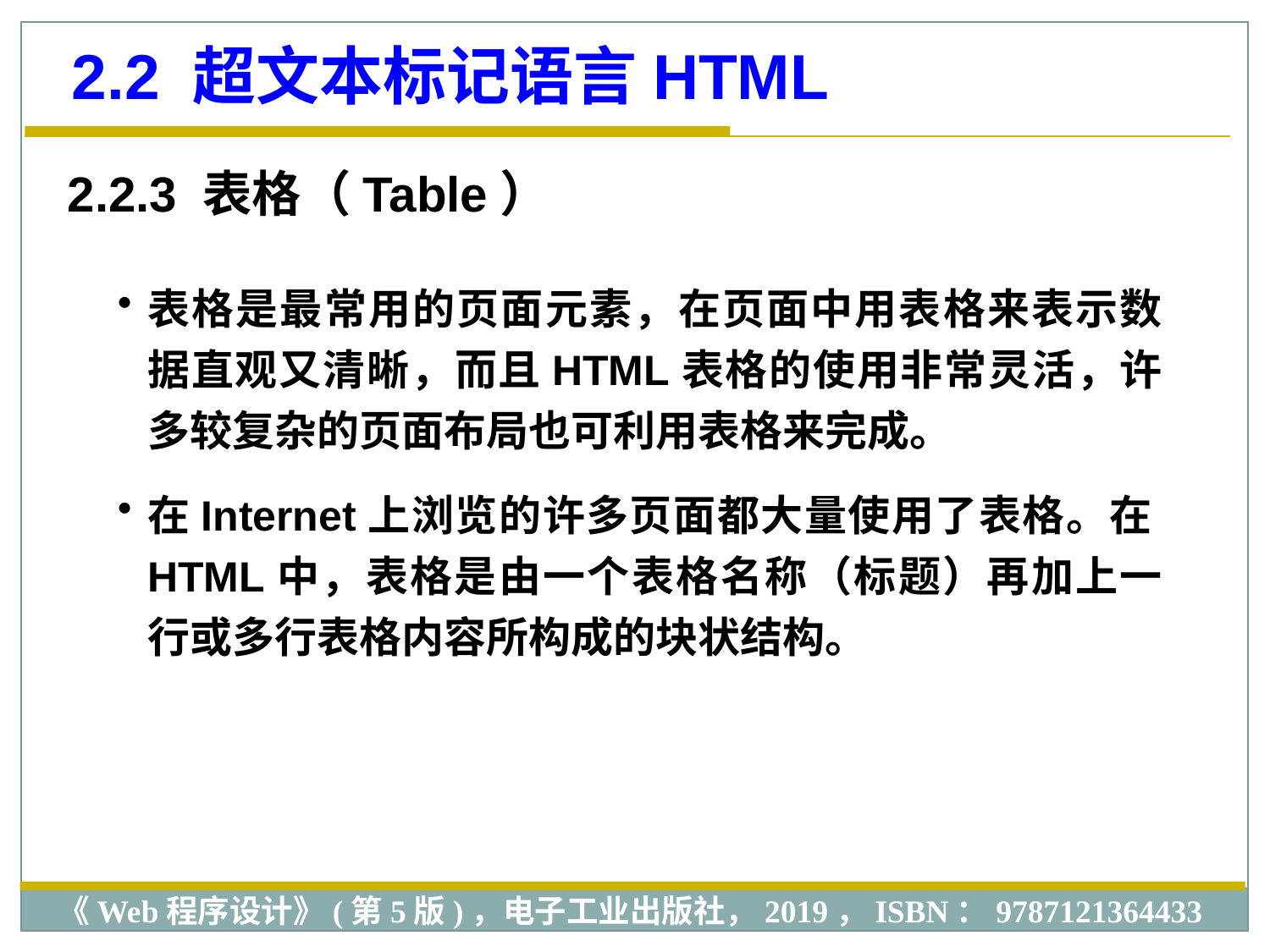

2.2 超文本标记语言HTML
2.2.3 表格（Table）
表格是最常用的页面元素，在页面中用表格来表示数据直观又清晰，而且HTML表格的使用非常灵活，许多较复杂的页面布局也可利用表格来完成。
在Internet上浏览的许多页面都大量使用了表格。在HTML中，表格是由一个表格名称（标题）再加上一行或多行表格内容所构成的块状结构。